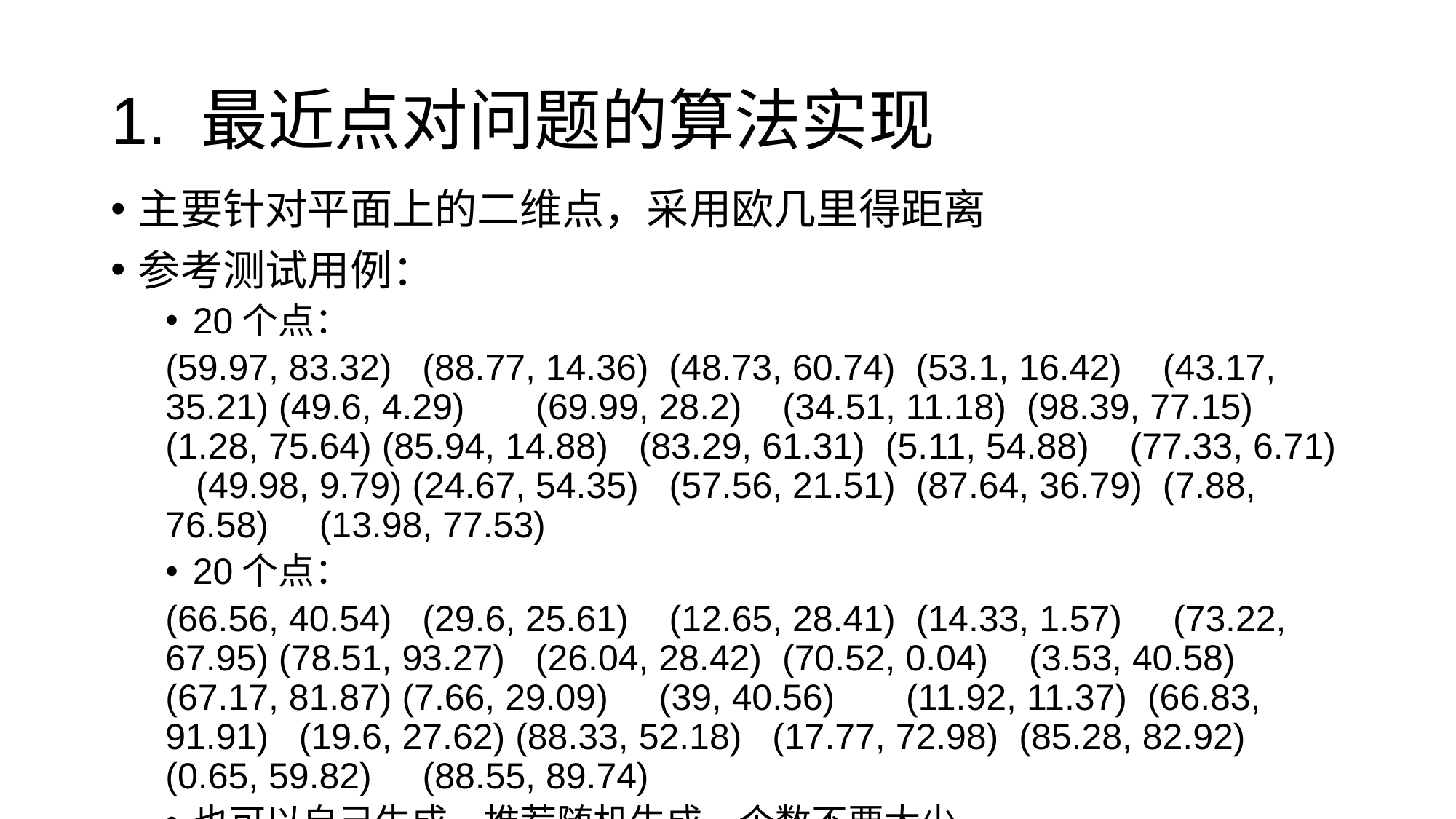

# 1. 最近点对问题的算法实现
主要针对平面上的二维点，采用欧几里得距离
参考测试用例：
20个点：
(59.97, 83.32)   (88.77, 14.36)  (48.73, 60.74)  (53.1, 16.42)    (43.17, 35.21) (49.6, 4.29)       (69.99, 28.2)    (34.51, 11.18)  (98.39, 77.15)  (1.28, 75.64) (85.94, 14.88)   (83.29, 61.31)  (5.11, 54.88)    (77.33, 6.71)    (49.98, 9.79) (24.67, 54.35)   (57.56, 21.51)  (87.64, 36.79)  (7.88, 76.58)     (13.98, 77.53)
20个点：
(66.56, 40.54)   (29.6, 25.61)    (12.65, 28.41)  (14.33, 1.57)     (73.22, 67.95) (78.51, 93.27)   (26.04, 28.42)  (70.52, 0.04)    (3.53, 40.58)     (67.17, 81.87) (7.66, 29.09)     (39, 40.56)       (11.92, 11.37)  (66.83, 91.91)   (19.6, 27.62) (88.33, 52.18)   (17.77, 72.98)  (85.28, 82.92)  (0.65, 59.82)     (88.55, 89.74)
也可以自己生成，推荐随机生成，个数不要太少